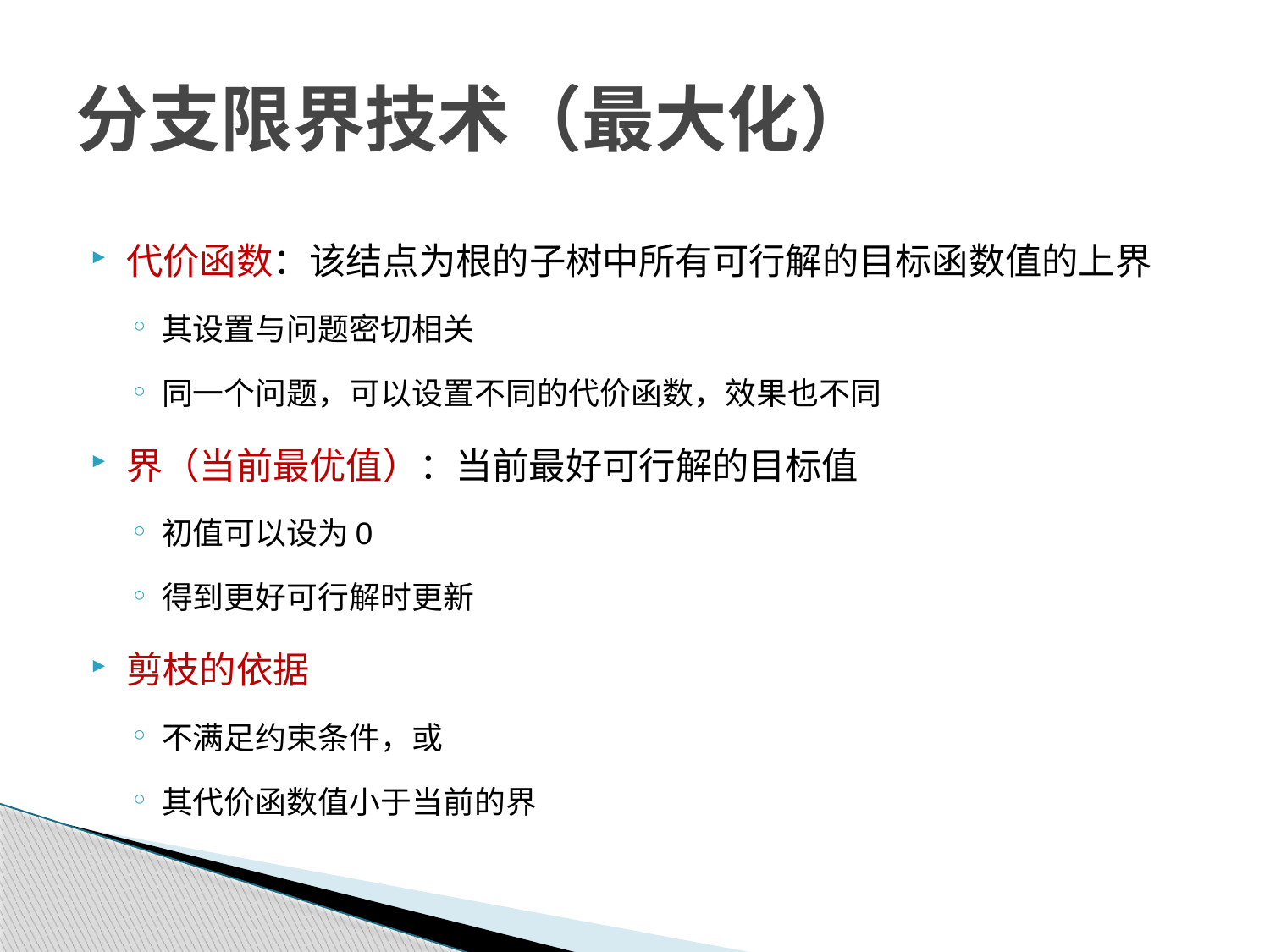

# 分支限界技术（最大化）
代价函数：该结点为根的子树中所有可行解的目标函数值的上界
其设置与问题密切相关
同一个问题，可以设置不同的代价函数，效果也不同
界（当前最优值）：当前最好可行解的目标值
初值可以设为0
得到更好可行解时更新
剪枝的依据
不满足约束条件，或
其代价函数值小于当前的界